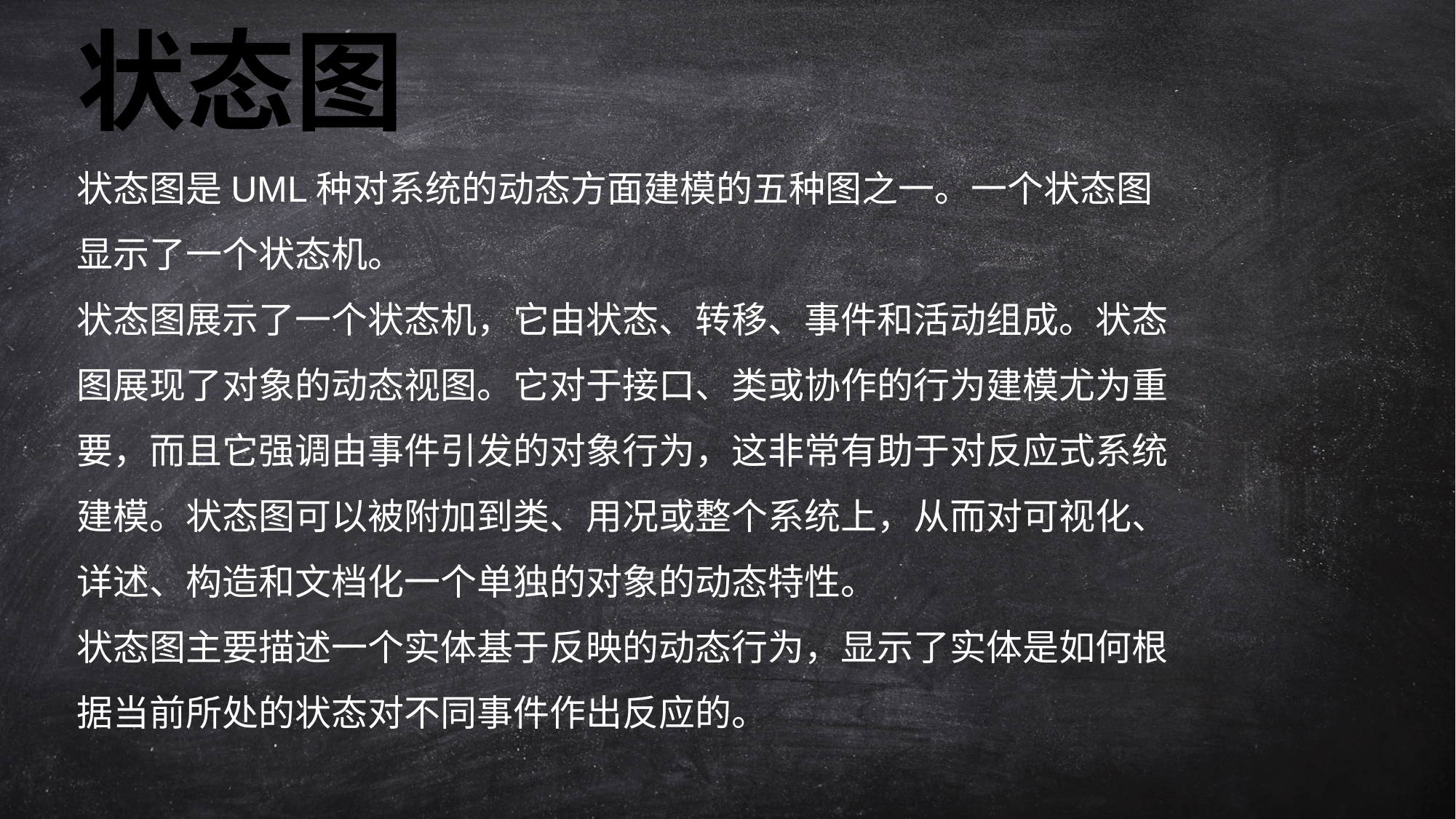

状态图
状态图是UML种对系统的动态方面建模的五种图之一。一个状态图显示了一个状态机。
状态图展示了一个状态机，它由状态、转移、事件和活动组成。状态图展现了对象的动态视图。它对于接口、类或协作的行为建模尤为重要，而且它强调由事件引发的对象行为，这非常有助于对反应式系统建模。状态图可以被附加到类、用况或整个系统上，从而对可视化、详述、构造和文档化一个单独的对象的动态特性。
状态图主要描述一个实体基于反映的动态行为，显示了实体是如何根据当前所处的状态对不同事件作出反应的。